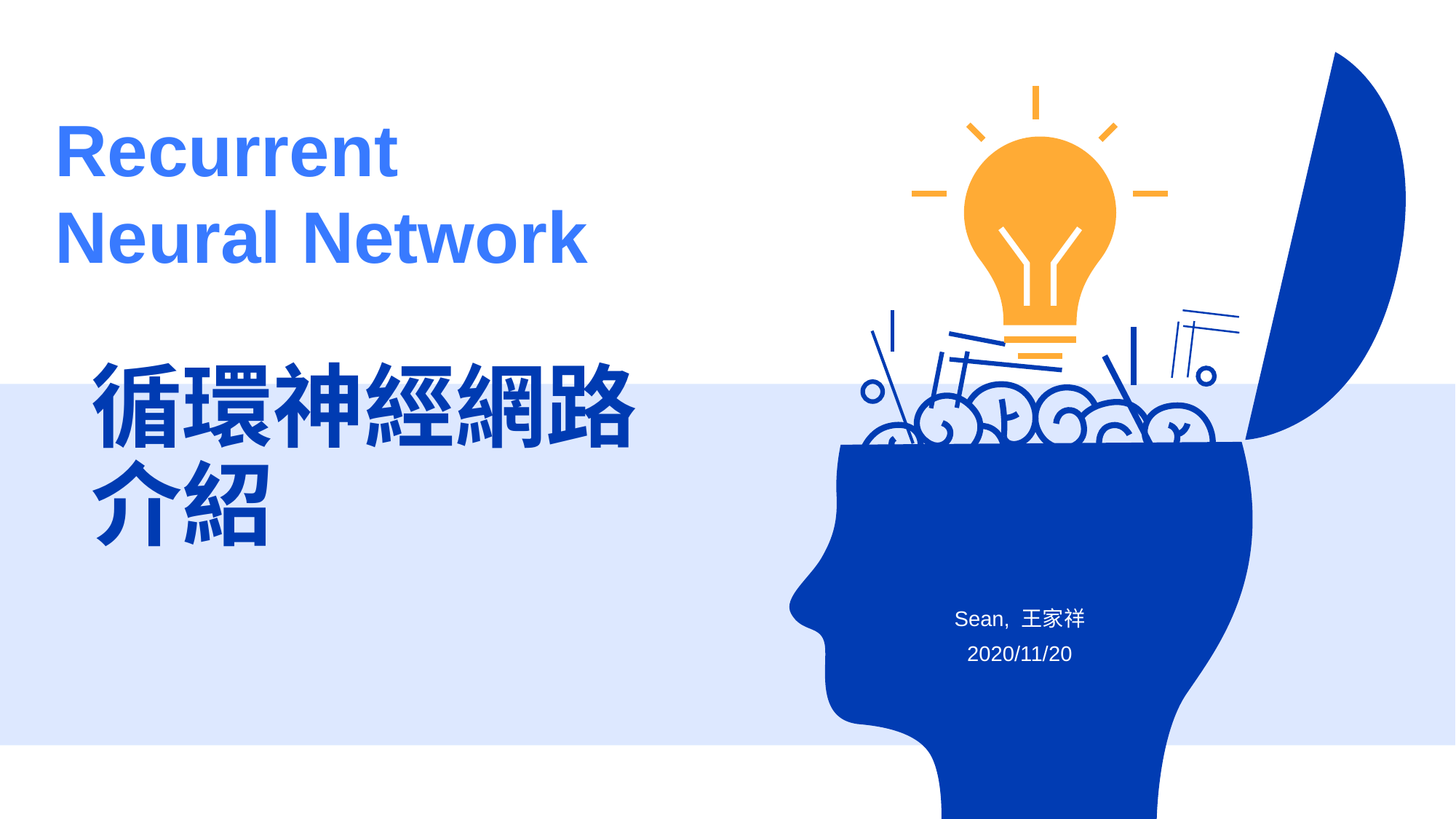

Recurrent
Neural Network
# 循環神經網路 介紹
Sean, 王家祥
2020/11/20